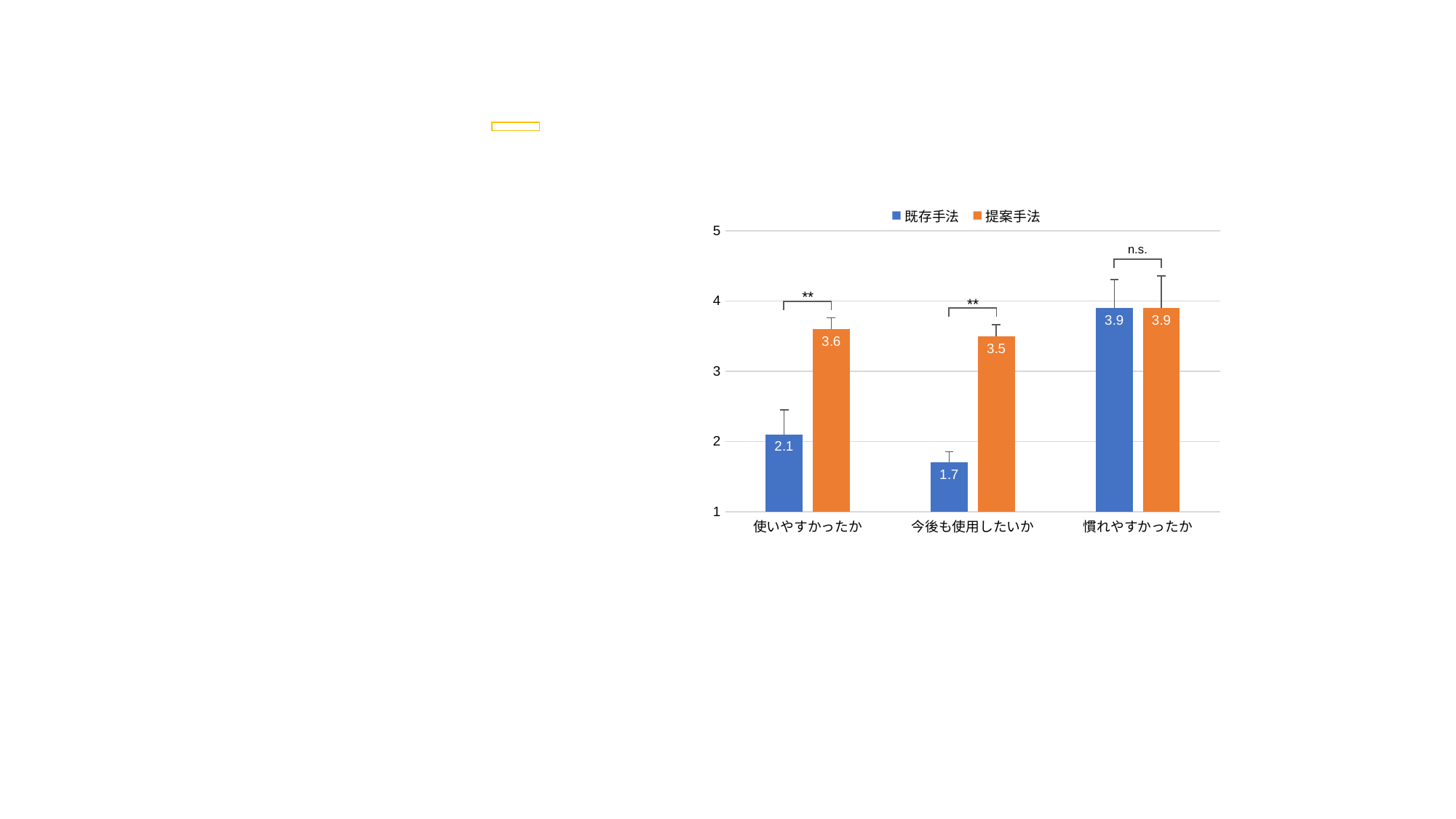

### Chart

| Category | 既存手法 | 提案手法 |
|---|---|---|
| 使いやすかったか | 2.1 | 3.6 |
| 今後も使用したいか | 1.7 | 3.5 |
| 慣れやすかったか | 3.9 | 3.9 |
n.s.

**

**